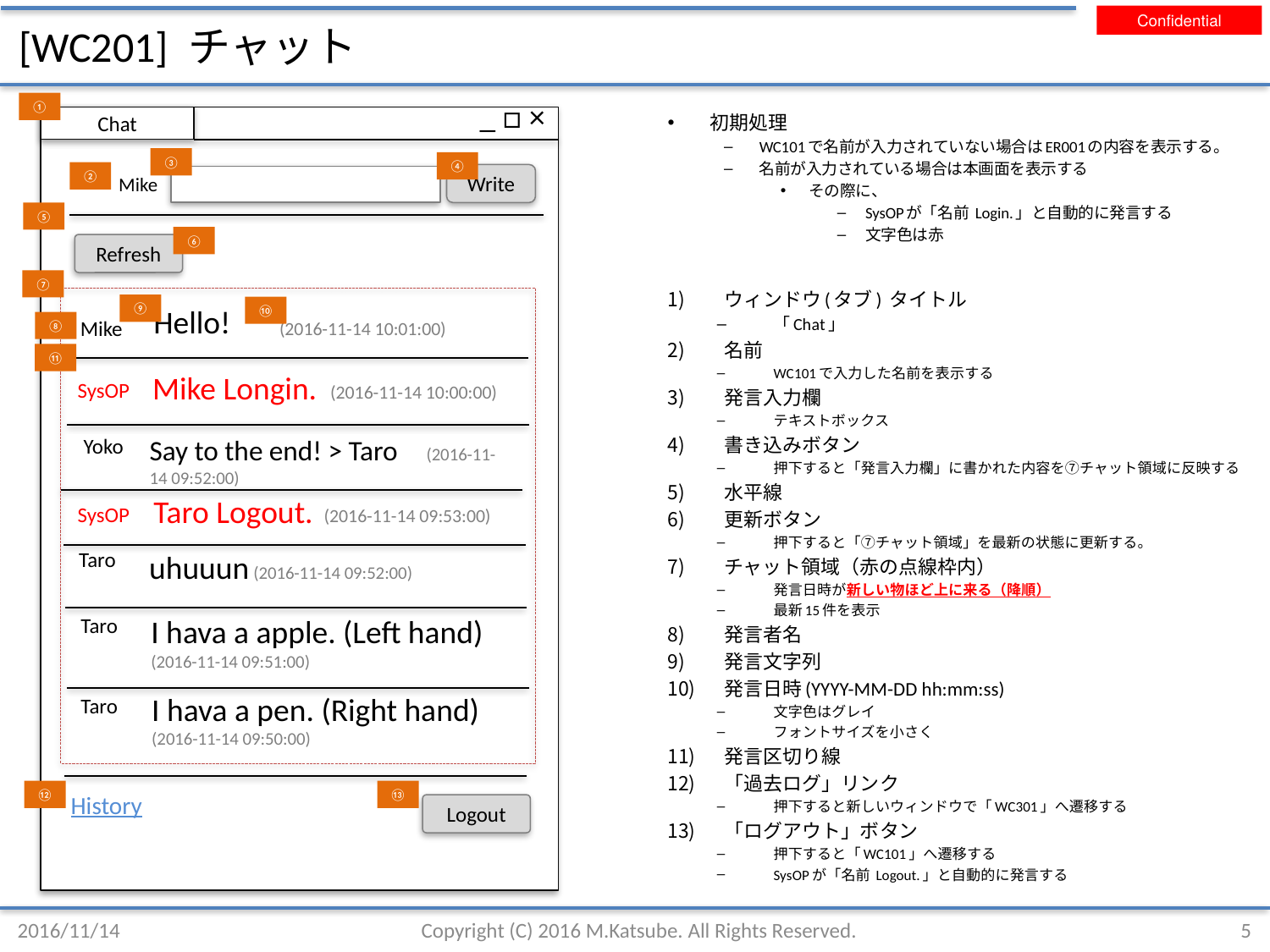

# [WC201] チャット
_ □ ×
①
初期処理
WC101で名前が入力されていない場合はER001の内容を表示する。
名前が入力されている場合は本画面を表示する
その際に、
SysOPが「名前 Login.」と自動的に発言する
文字色は赤

ウィンドウ(タブ) タイトル
「Chat」
名前
WC101で入力した名前を表示する
発言入力欄
テキストボックス
書き込みボタン
押下すると「発言入力欄」に書かれた内容を⑦チャット領域に反映する
水平線
更新ボタン
押下すると「⑦チャット領域」を最新の状態に更新する。
チャット領域（赤の点線枠内）
発言日時が新しい物ほど上に来る（降順）
最新15件を表示
発言者名
発言文字列
発言日時(YYYY-MM-DD hh:mm:ss)
文字色はグレイ
フォントサイズを小さく
発言区切り線
「過去ログ」リンク
押下すると新しいウィンドウで「WC301」へ遷移する
「ログアウト」ボタン
押下すると「WC101」へ遷移する
SysOPが「名前 Logout.」と自動的に発言する

Chat
③
④
②
Write
Mike

⑤
⑥
Refresh
⑦

⑨
Hello!
⑩
Mike
(2016-11-14 10:01:00)
⑧
⑪
Mike Longin.
SysOP
(2016-11-14 10:00:00)
Yoko
Say to the end! > Taro　(2016-11-14 09:52:00)
Taro Logout.
SysOP
(2016-11-14 09:53:00)
Taro
uhuuun (2016-11-14 09:52:00)
Taro
I hava a apple. (Left hand) (2016-11-14 09:51:00)
I hava a pen. (Right hand) (2016-11-14 09:50:00)
Taro
⑫
⑬
History
Logout
2016/11/14
5
Copyright (C) 2016 M.Katsube. All Rights Reserved.